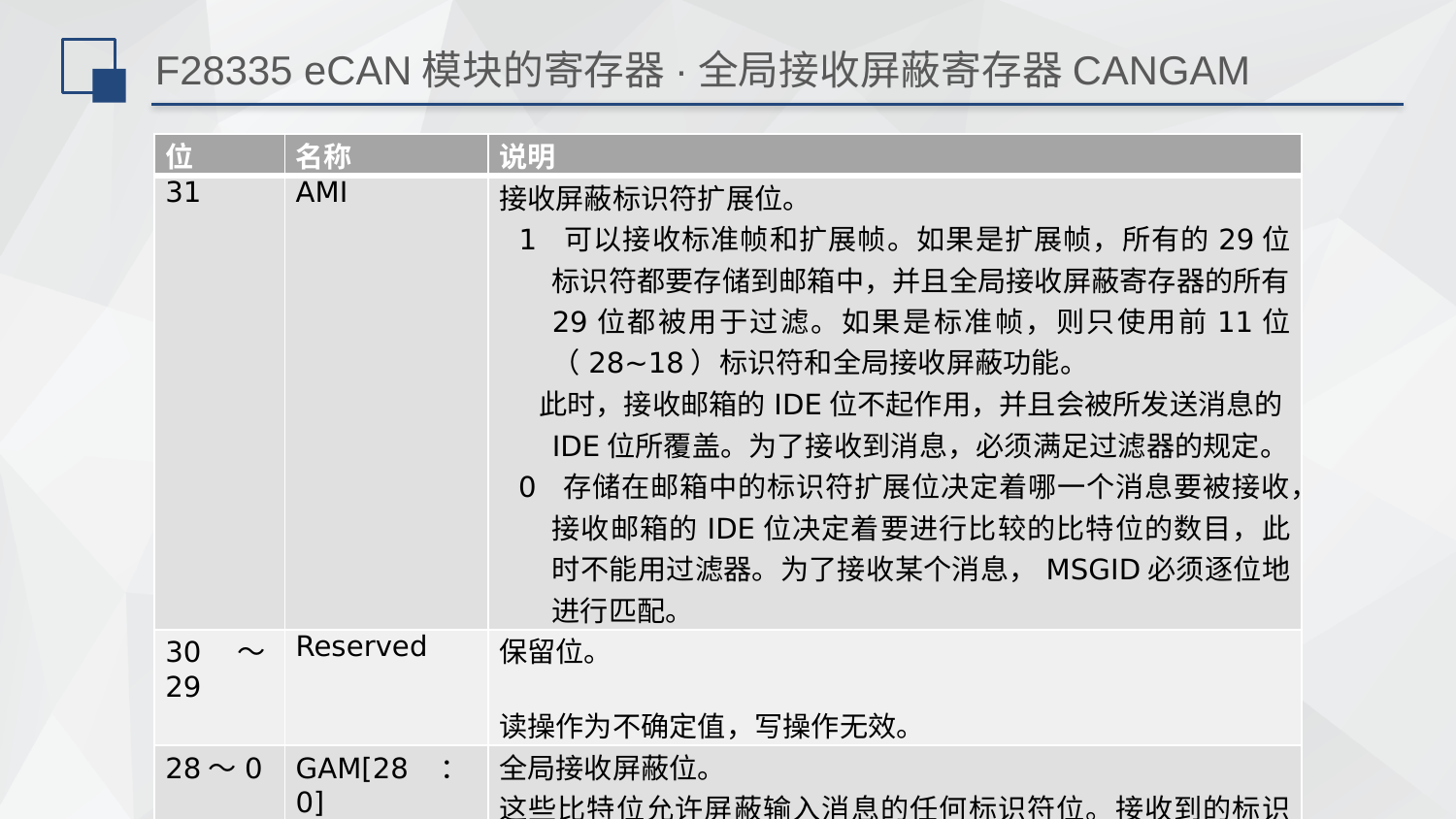

# F28335 eCAN模块的寄存器·全局接收屏蔽寄存器CANGAM
| 位 | 名称 | 说明 |
| --- | --- | --- |
| 31 | AMI | 接收屏蔽标识符扩展位。 1 可以接收标准帧和扩展帧。如果是扩展帧，所有的29位标识符都要存储到邮箱中，并且全局接收屏蔽寄存器的所有29位都被用于过滤。如果是标准帧，则只使用前11位（28~18）标识符和全局接收屏蔽功能。 此时，接收邮箱的IDE位不起作用，并且会被所发送消息的IDE位所覆盖。为了接收到消息，必须满足过滤器的规定。 0 存储在邮箱中的标识符扩展位决定着哪一个消息要被接收，接收邮箱的IDE位决定着要进行比较的比特位的数目，此时不能用过滤器。为了接收某个消息，MSGID必须逐位地进行匹配。 |
| 30～29 | Reserved | 保留位。   读操作为不确定值，写操作无效。 |
| 28～0 | GAM[28：0] | 全局接收屏蔽位。 这些比特位允许屏蔽输入消息的任何标识符位。接收到的标识符相应的位可以是0或者1(无关)。接收到的消息的标识符位的值必须与MSGID寄存器的相应的标识符位匹配。 |